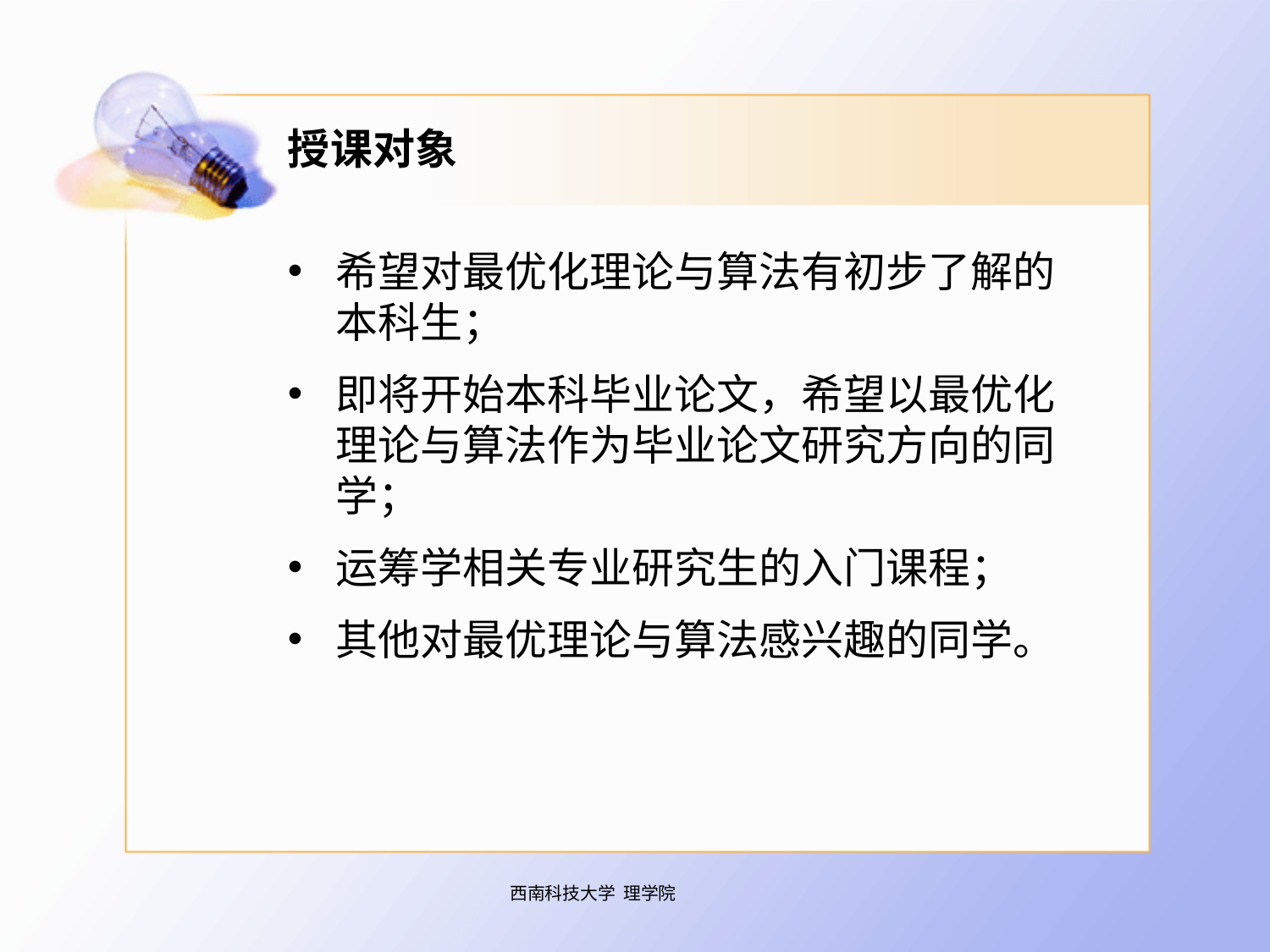

# 授课对象
希望对最优化理论与算法有初步了解的本科生；
即将开始本科毕业论文，希望以最优化理论与算法作为毕业论文研究方向的同学；
运筹学相关专业研究生的入门课程；
其他对最优理论与算法感兴趣的同学。

西南科技大学  理学院
6